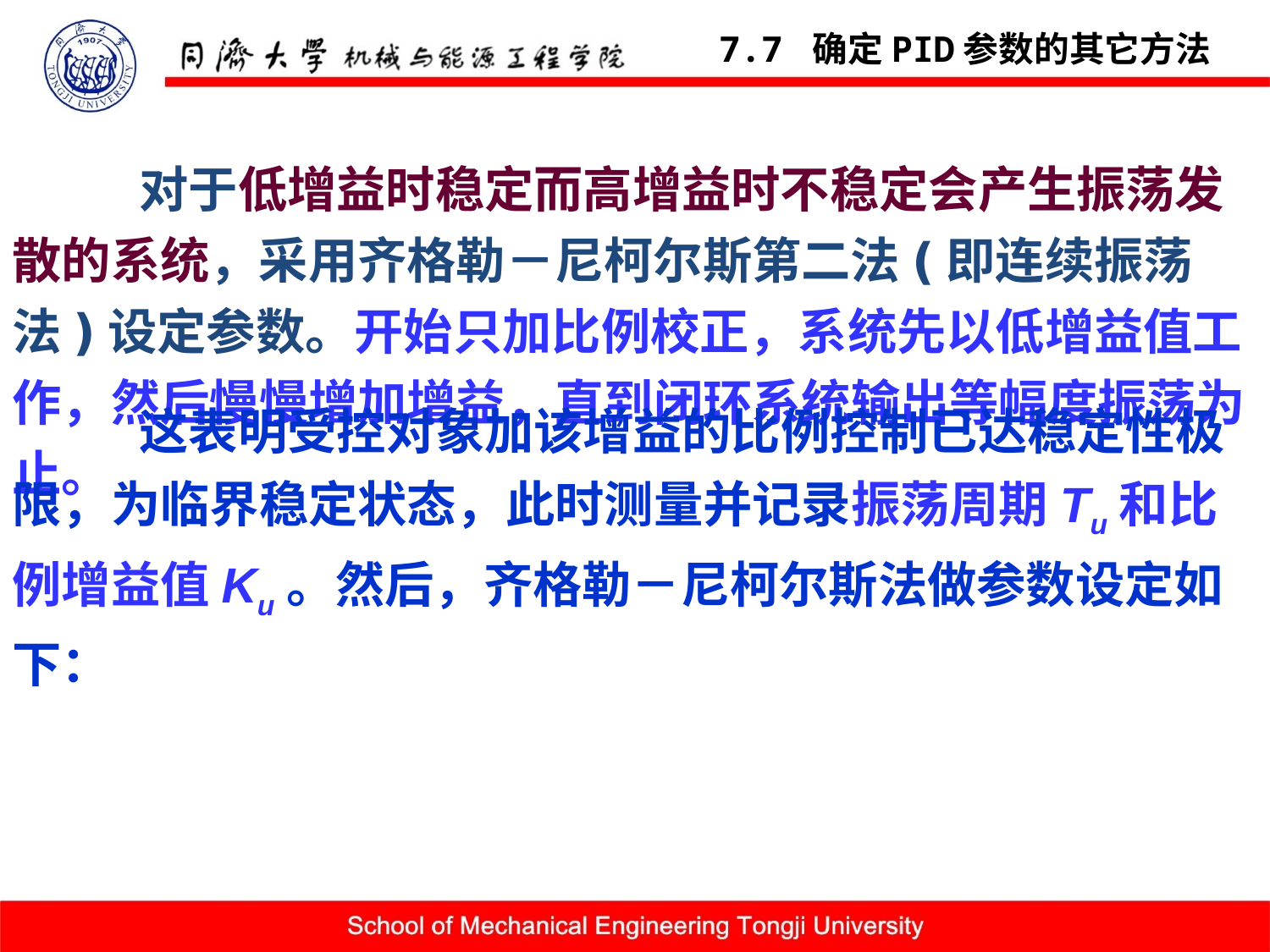

7.7 确定PID参数的其它方法
	对于低增益时稳定而高增益时不稳定会产生振荡发散的系统，采用齐格勒－尼柯尔斯第二法(即连续振荡法)设定参数。开始只加比例校正，系统先以低增益值工作，然后慢慢增加增益，直到闭环系统输出等幅度振荡为止。
	这表明受控对象加该增益的比例控制已达稳定性极限，为临界稳定状态，此时测量并记录振荡周期Tu和比例增益值Ku。然后，齐格勒－尼柯尔斯法做参数设定如下：